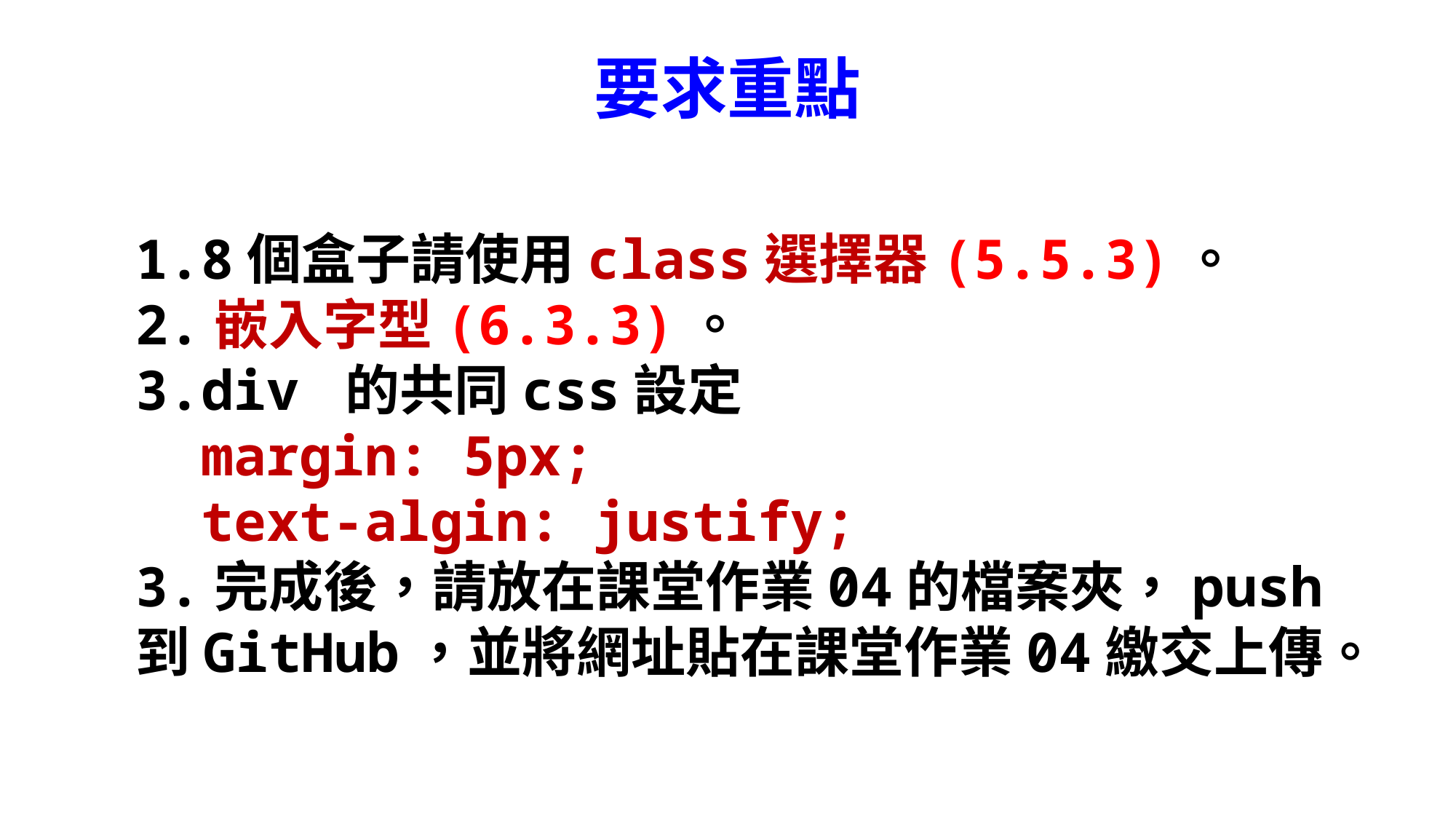

# 要求重點
1.8個盒子請使用class選擇器(5.5.3)。
2.嵌入字型(6.3.3)。
3.div 的共同css設定
  margin: 5px;
  text-algin: justify;
3.完成後，請放在課堂作業04的檔案夾，push到GitHub，並將網址貼在課堂作業04繳交上傳。